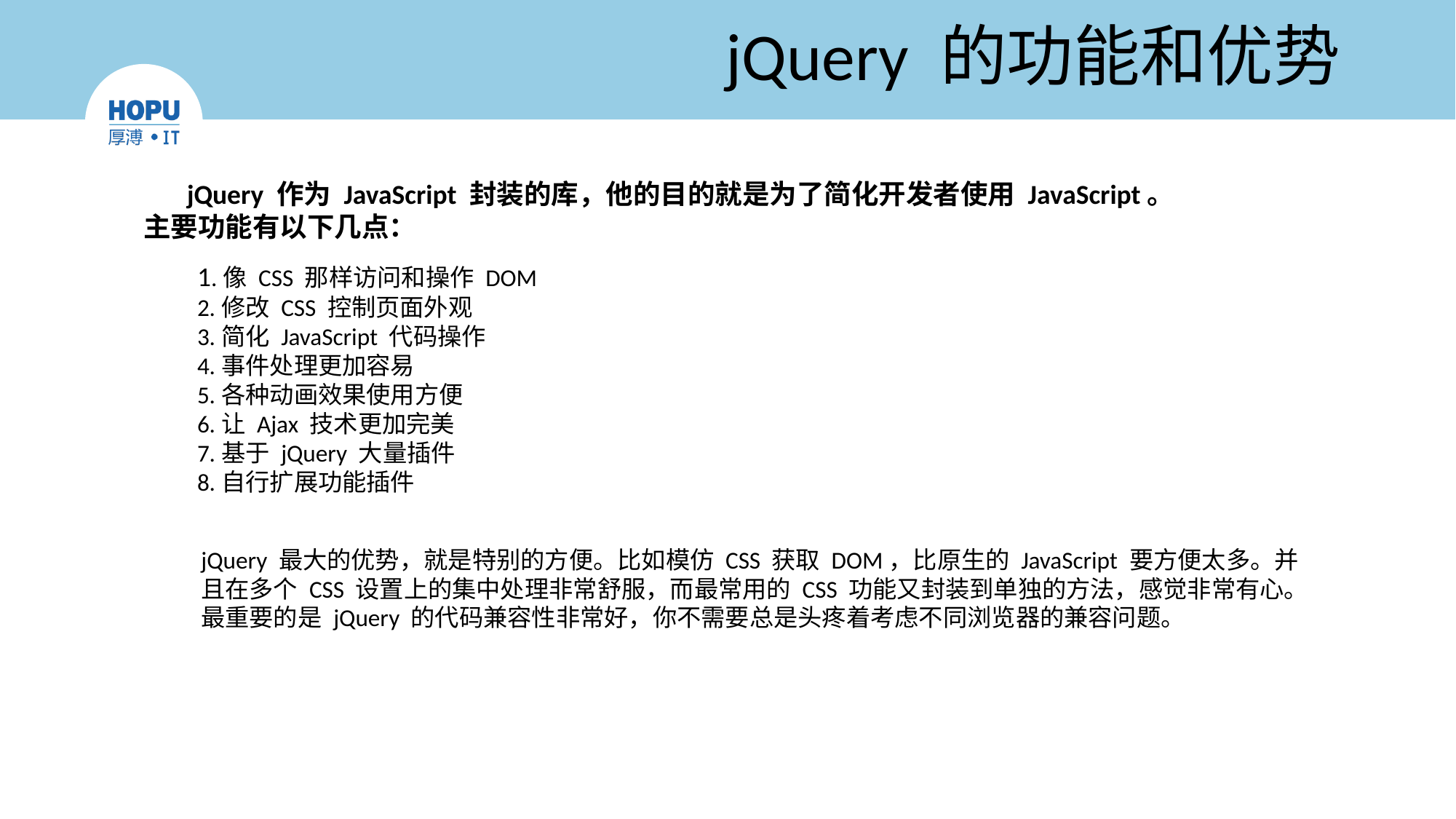

# jQuery 的功能和优势
       jQuery 作为 JavaScript 封装的库，他的目的就是为了简化开发者使用 JavaScript。主要功能有以下几点：

1.像 CSS 那样访问和操作 DOM
2.修改 CSS 控制页面外观
3.简化 JavaScript 代码操作
4.事件处理更加容易
5.各种动画效果使用方便
6.让 Ajax 技术更加完美
7.基于 jQuery 大量插件
8.自行扩展功能插件
jQuery 最大的优势，就是特别的方便。比如模仿 CSS 获取 DOM，比原生的 JavaScript 要方便太多。并且在多个 CSS 设置上的集中处理非常舒服，而最常用的 CSS 功能又封装到单独的方法，感觉非常有心。最重要的是 jQuery 的代码兼容性非常好，你不需要总是头疼着考虑不同浏览器的兼容问题。